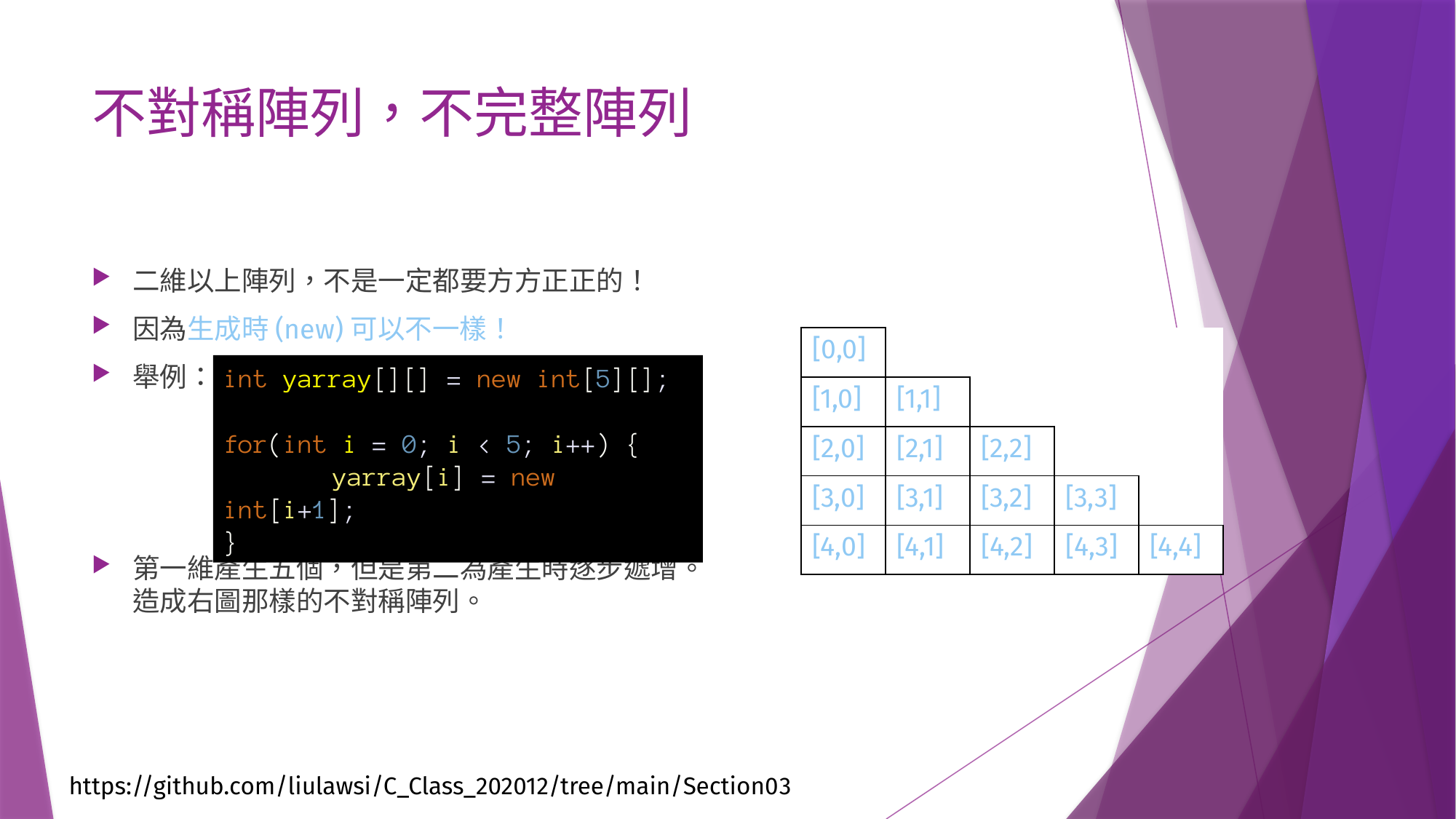

# 不對稱陣列，不完整陣列
二維以上陣列，不是一定都要方方正正的！
因為生成時(new)可以不一樣！
舉例：

第一維產生五個，但是第二為產生時逐步遞增。
造成右圖那樣的不對稱陣列。
| [0,0] |  |  |  |  |
| --- | --- | --- | --- | --- |
| [1,0] | [1,1] |  |  |  |
| [2,0] | [2,1] | [2,2] |  |  |
| [3,0] | [3,1] | [3,2] | [3,3] |  |
| [4,0] | [4,1] | [4,2] | [4,3] | [4,4] |
int yarray[][] = new int[5][];

for(int i = 0; i < 5; i++) {
	yarray[i] = new int[i+1];
}